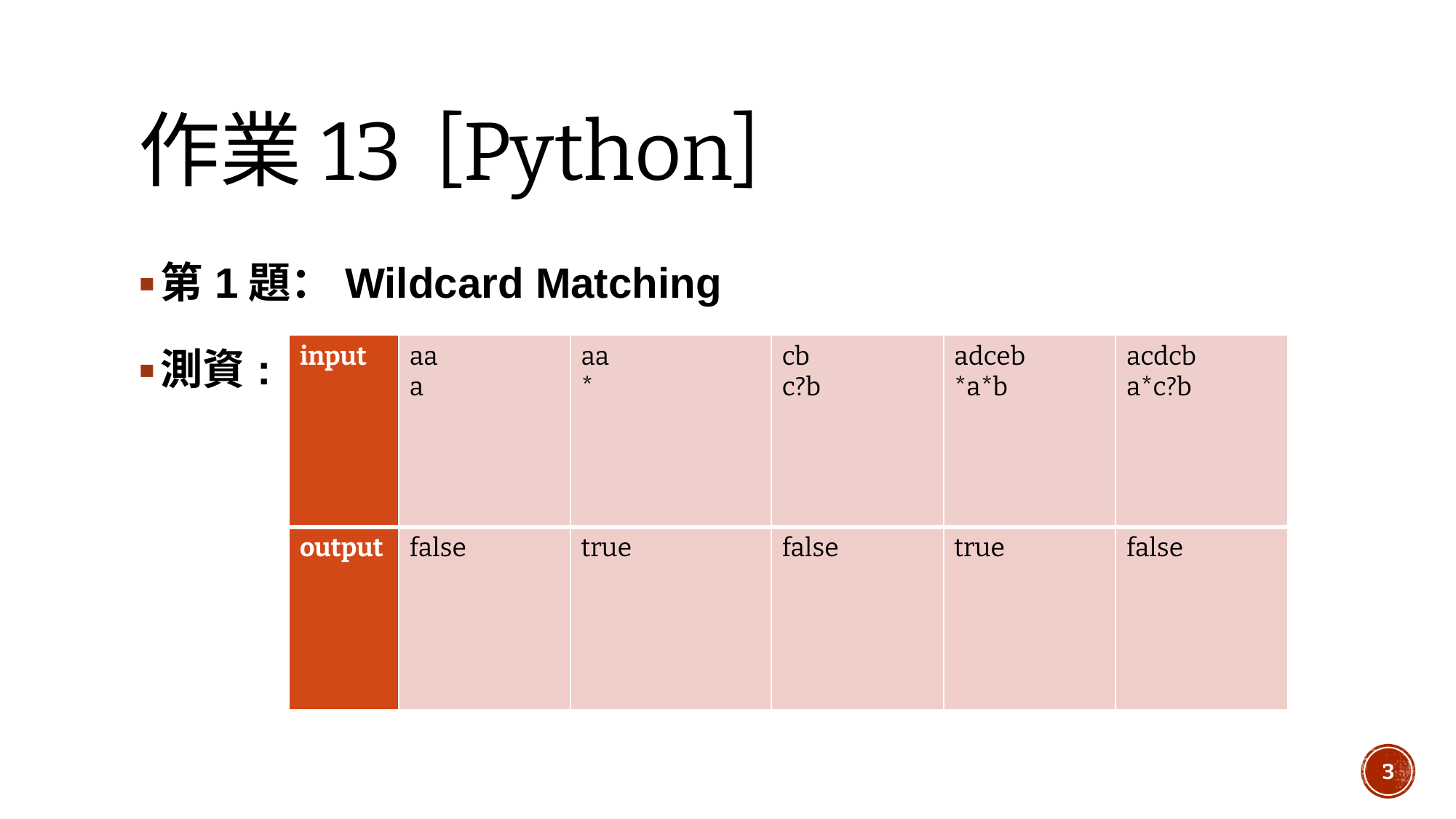

# 作業13  [Python]
第1題：Wildcard Matching

測資:

| input | aa a | aa \* | cb c?b | adceb \*a\*b | acdcb a\*c?b |
| --- | --- | --- | --- | --- | --- |
| output | false | true | false | true | false |
3